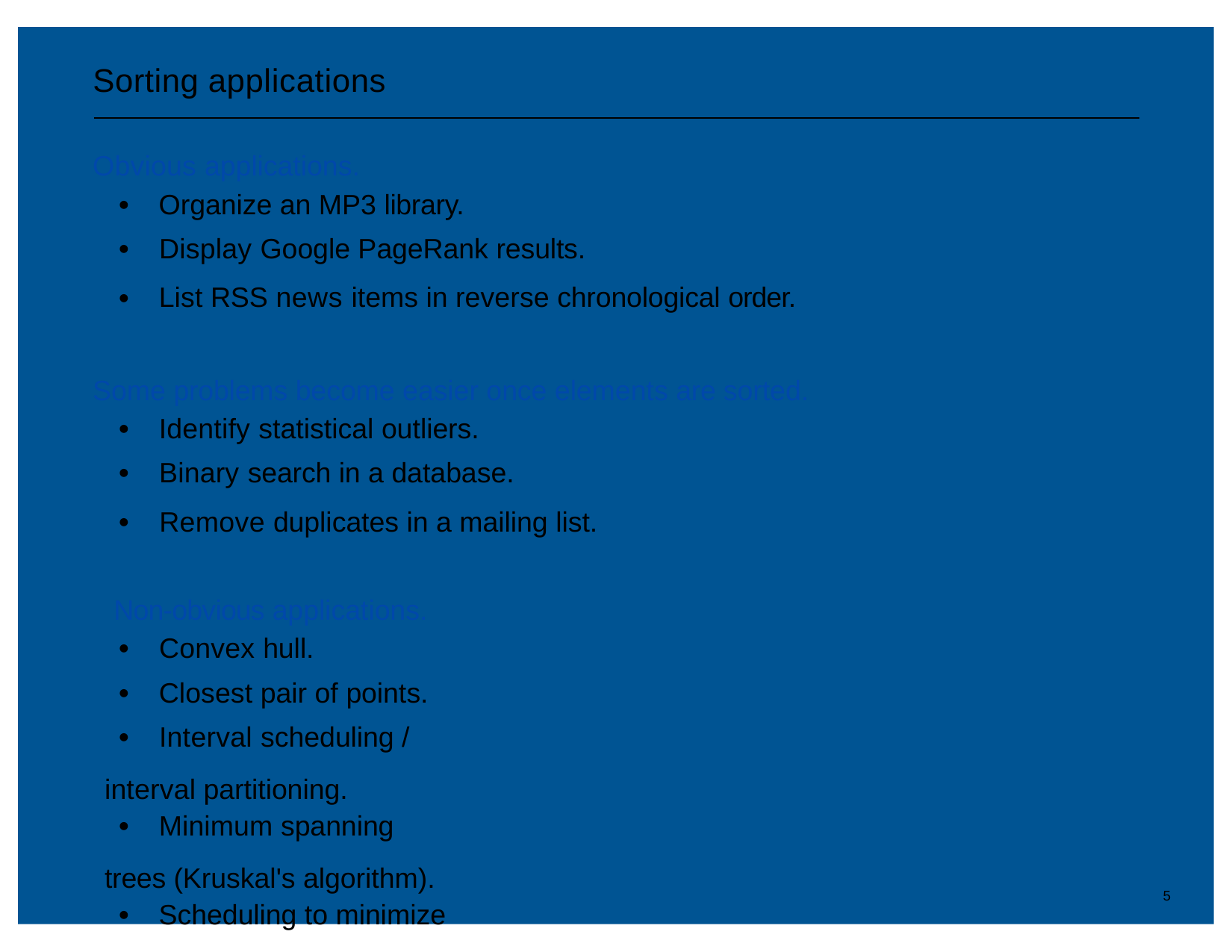

# Sorting applications

Obvious applications.
・Organize an MP3 library.
・Display Google PageRank results.
・List RSS news items in reverse chronological order.

Some problems become easier once elements are sorted.
・Identify statistical outliers.
・Binary search in a database.
・Remove duplicates in a mailing list.
Non-obvious applications.
・Convex hull.
・Closest pair of points.
・Interval scheduling / interval partitioning.
・Minimum spanning trees (Kruskal's algorithm).
・Scheduling to minimize maximum lateness or average completion time.
・...
5